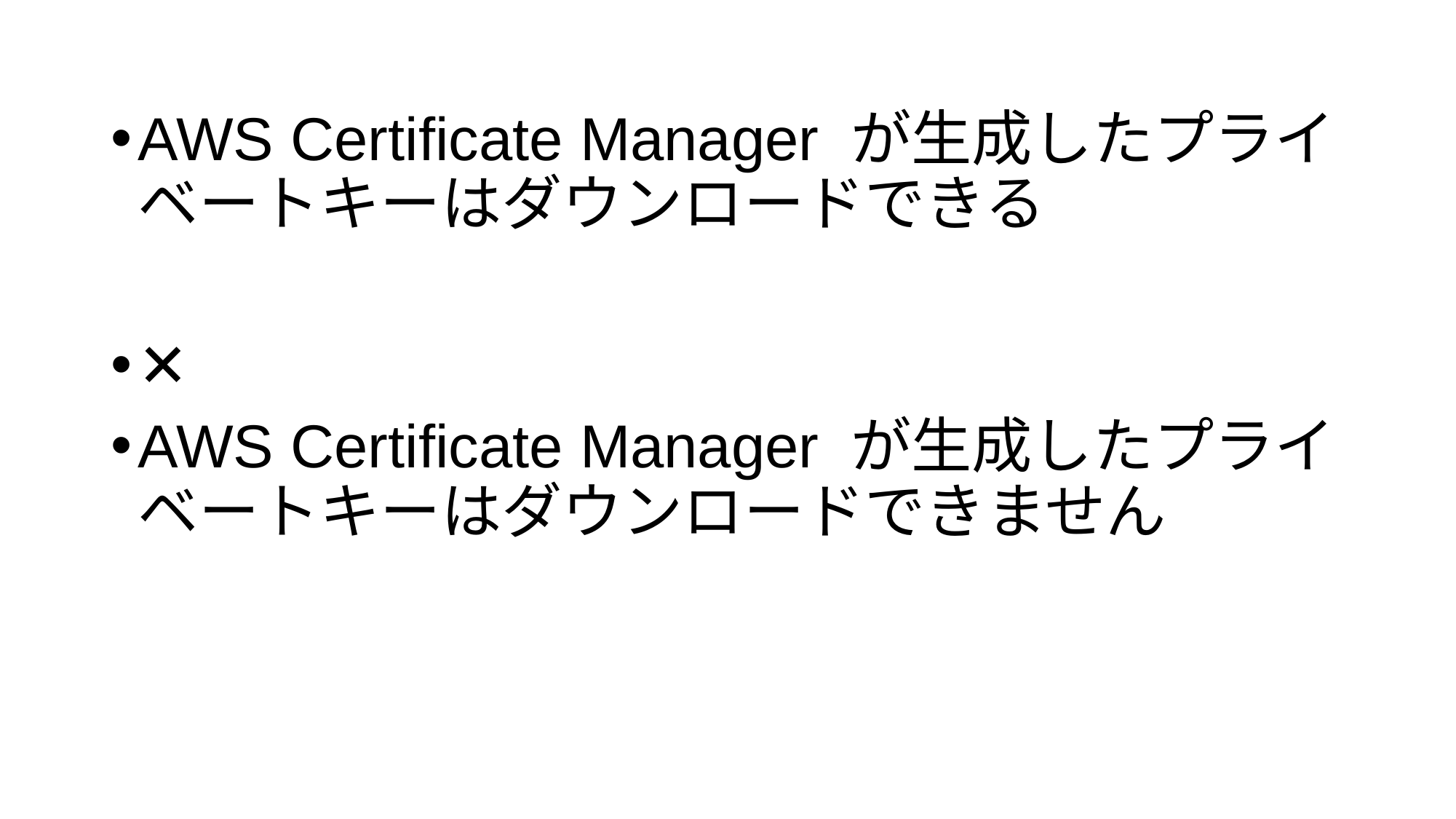

AWS Certificate Manager が生成したプライベートキーはダウンロードできる

✕
AWS Certificate Manager が生成したプライベートキーはダウンロードできません